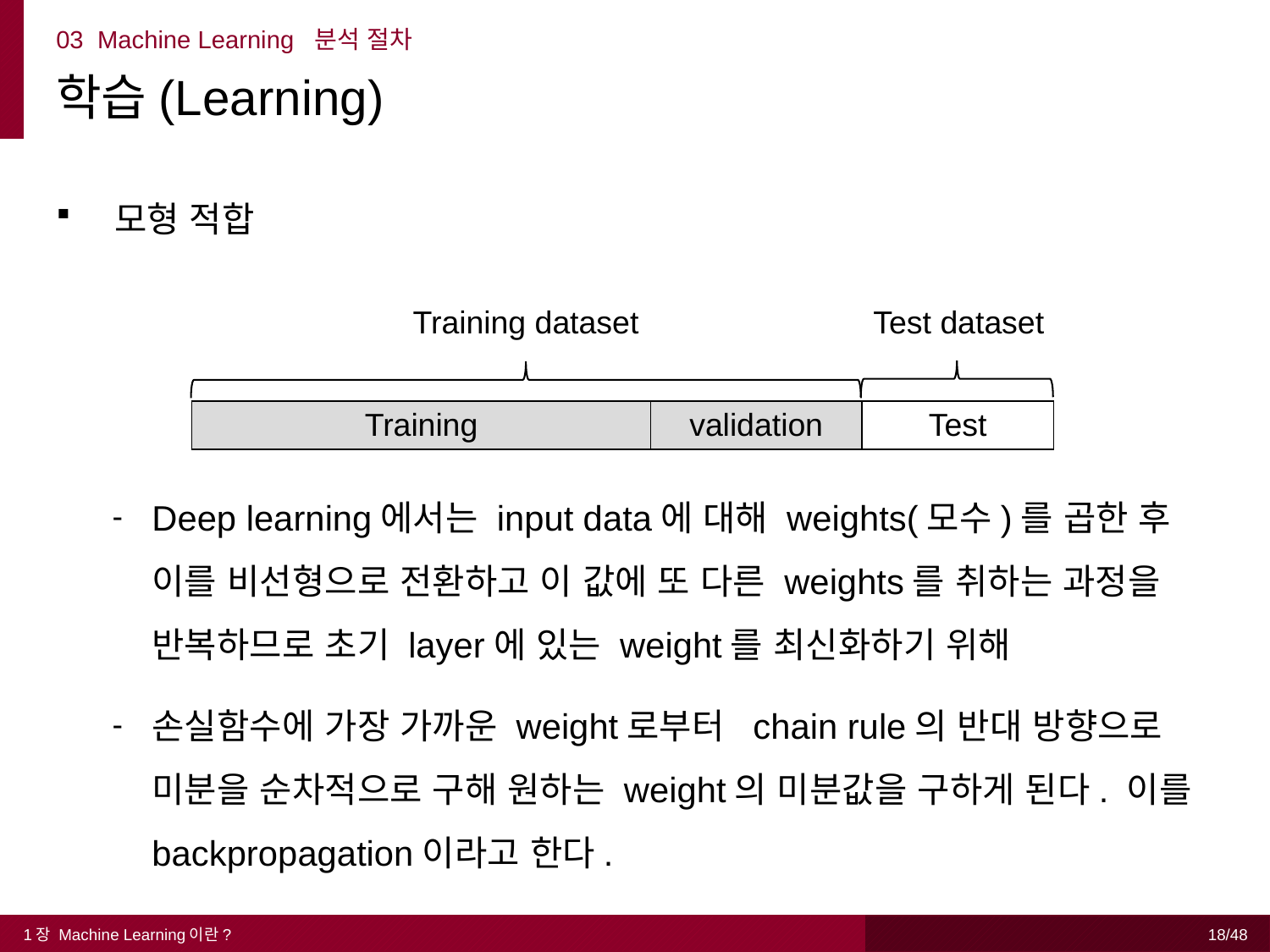

03  Machine Learning  분석 절차
학습(Learning)
 모형 적합

Training dataset
Test dataset
| Training | validation | Test |
| --- | --- | --- |
Deep learning에서는 input data에 대해 weights(모수)를 곱한 후 이를 비선형으로 전환하고 이 값에 또 다른 weights를 취하는 과정을 반복하므로 초기 layer에 있는 weight를 최신화하기 위해
손실함수에 가장 가까운 weight로부터  chain rule의 반대 방향으로 미분을 순차적으로 구해 원하는 weight의 미분값을 구하게 된다. 이를 backpropagation이라고 한다.
1장 Machine Learning이란?
18/48